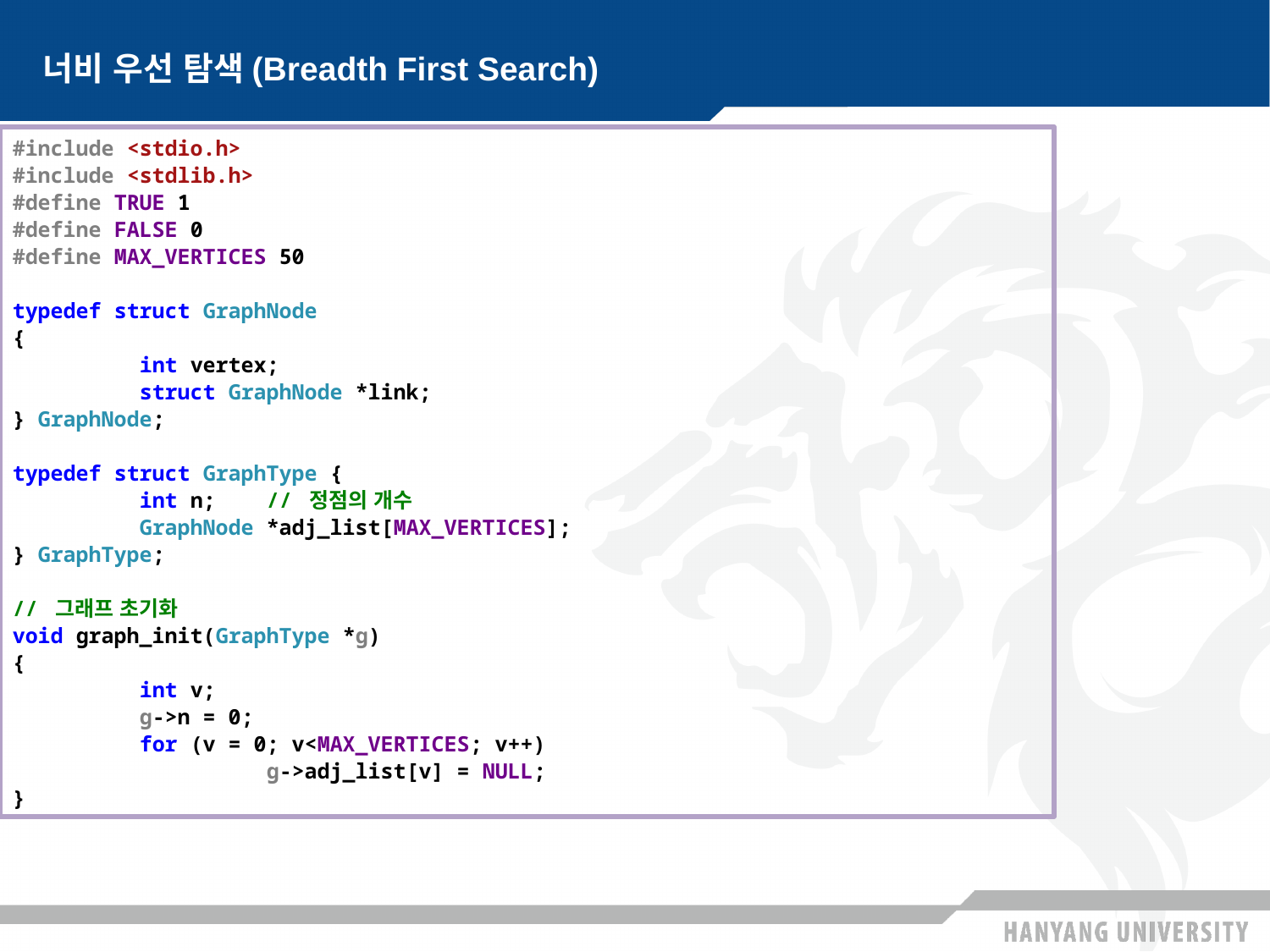

# 너비 우선 탐색(Breadth First Search)
#include <stdio.h>
#include <stdlib.h>
#define TRUE 1
#define FALSE 0
#define MAX_VERTICES 50

typedef struct GraphNode
{
	int vertex;
	struct GraphNode *link;
} GraphNode;

typedef struct GraphType {
	int n;	// 정점의 개수
	GraphNode *adj_list[MAX_VERTICES];
} GraphType;

// 그래프 초기화
void graph_init(GraphType *g)
{
	int v;
	g->n = 0;
	for (v = 0; v<MAX_VERTICES; v++)
		g->adj_list[v] = NULL;
}